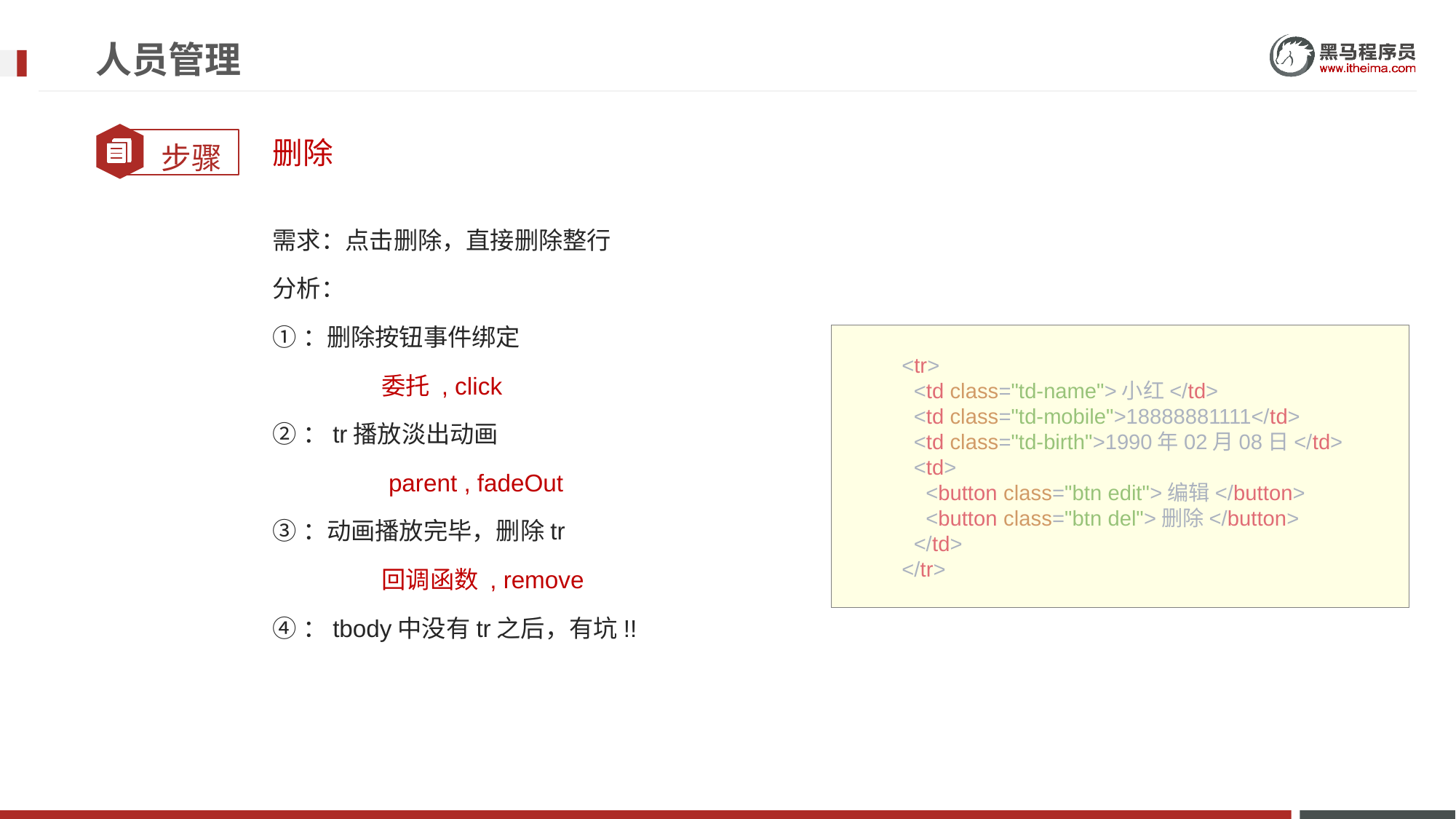

# 人员管理
删除
需求：点击删除，直接删除整行
分析：
①：删除按钮事件绑定
	委托 , click
②：tr播放淡出动画
	 parent , fadeOut
③：动画播放完毕，删除tr
	回调函数 , remove
④：tbody中没有tr之后，有坑!!

          <tr>
            <td class="td-name">小红</td>
            <td class="td-mobile">18888881111</td>
            <td class="td-birth">1990年02月08日</td>
            <td>
              <button class="btn edit">编辑</button>
              <button class="btn del">删除</button>
            </td>
          </tr>